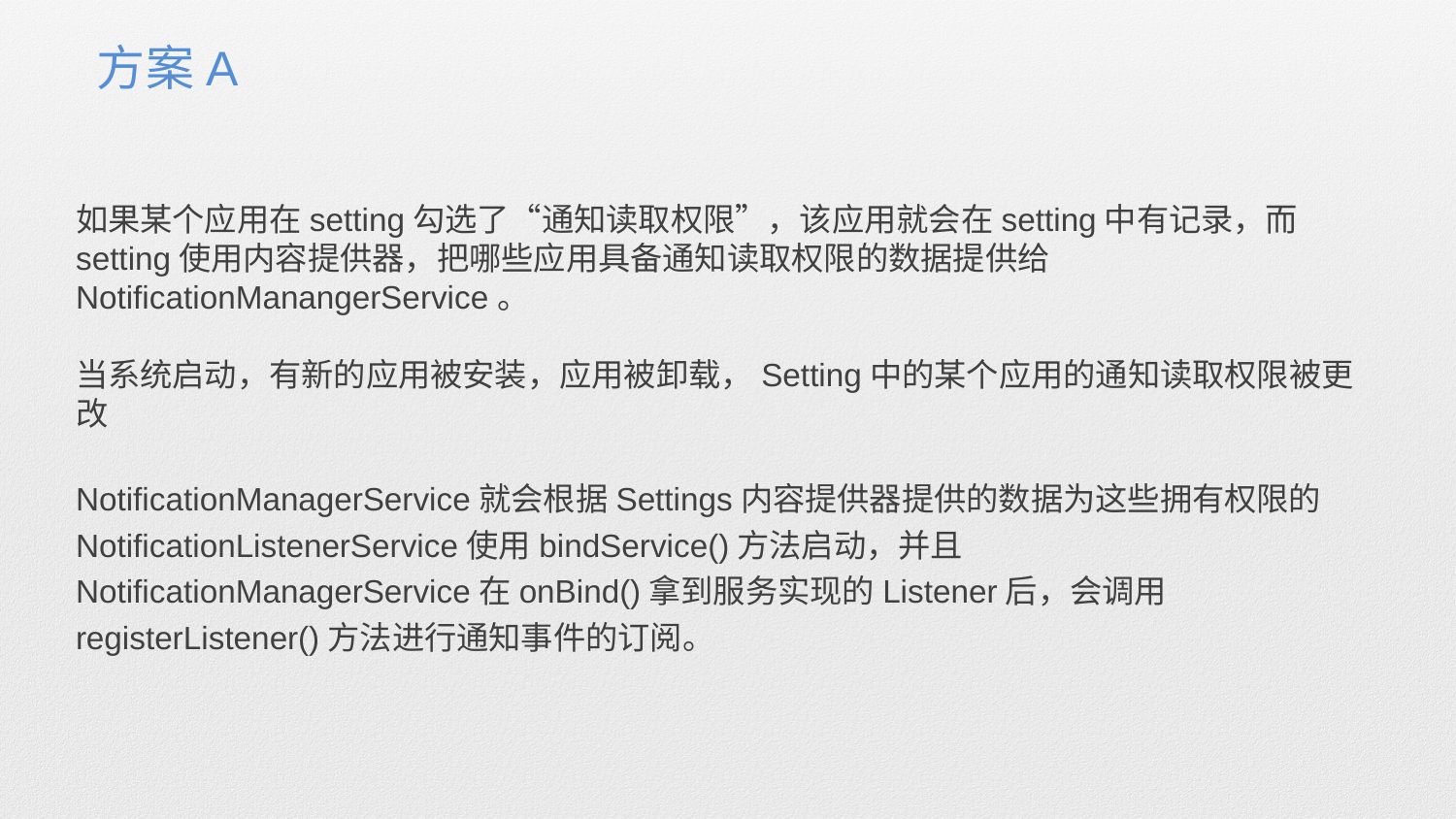

方案A
如果某个应用在setting勾选了“通知读取权限”，该应用就会在setting中有记录，而setting使用内容提供器，把哪些应用具备通知读取权限的数据提供给NotificationManangerService。

当系统启动，有新的应用被安装，应用被卸载，Setting中的某个应用的通知读取权限被更改

NotificationManagerService就会根据Settings内容提供器提供的数据为这些拥有权限的NotificationListenerService使用bindService()方法启动，并且NotificationManagerService在onBind()拿到服务实现的Listener后，会调用registerListener()方法进行通知事件的订阅。